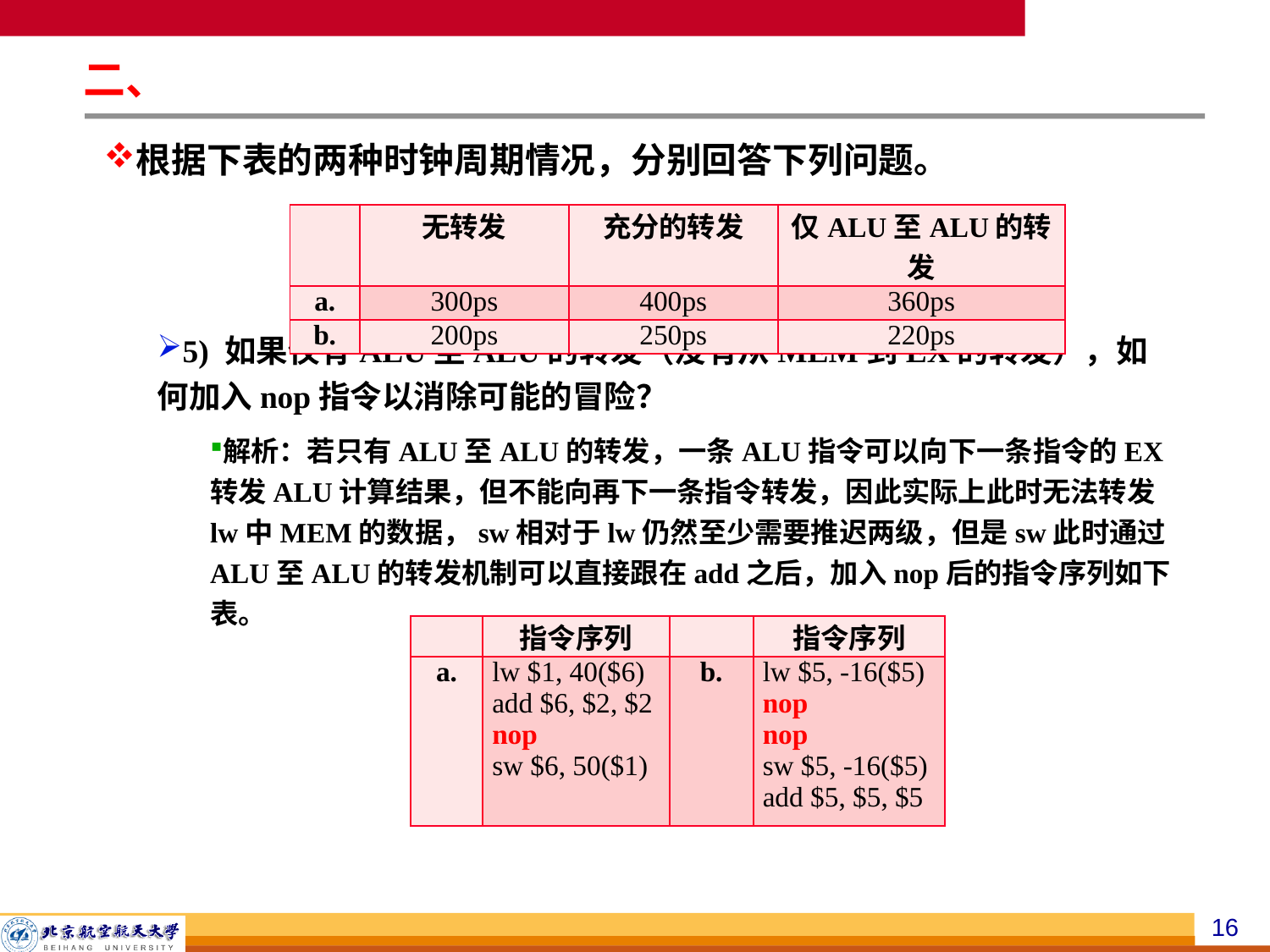

二、
根据下表的两种时钟周期情况，分别回答下列问题。

5) 如果仅有ALU至ALU的转发（没有从MEM到EX的转发），如何加入nop指令以消除可能的冒险？
解析：若只有ALU至ALU的转发，一条ALU指令可以向下一条指令的EX转发ALU计算结果，但不能向再下一条指令转发，因此实际上此时无法转发lw中MEM的数据，sw相对于lw仍然至少需要推迟两级，但是sw此时通过ALU至ALU的转发机制可以直接跟在add之后，加入nop后的指令序列如下表。
|  | 无转发 | 充分的转发 | 仅ALU至ALU的转发 |
| --- | --- | --- | --- |
| a. | 300ps | 400ps | 360ps |
| b. | 200ps | 250ps | 220ps |
|  | 指令序列 |  | 指令序列 |
| --- | --- | --- | --- |
| a. | lw $1, 40($6) add $6, $2, $2 nop sw $6, 50($1) | b. | lw $5, -16($5) nop nop sw $5, -16($5) add $5, $5, $5 |